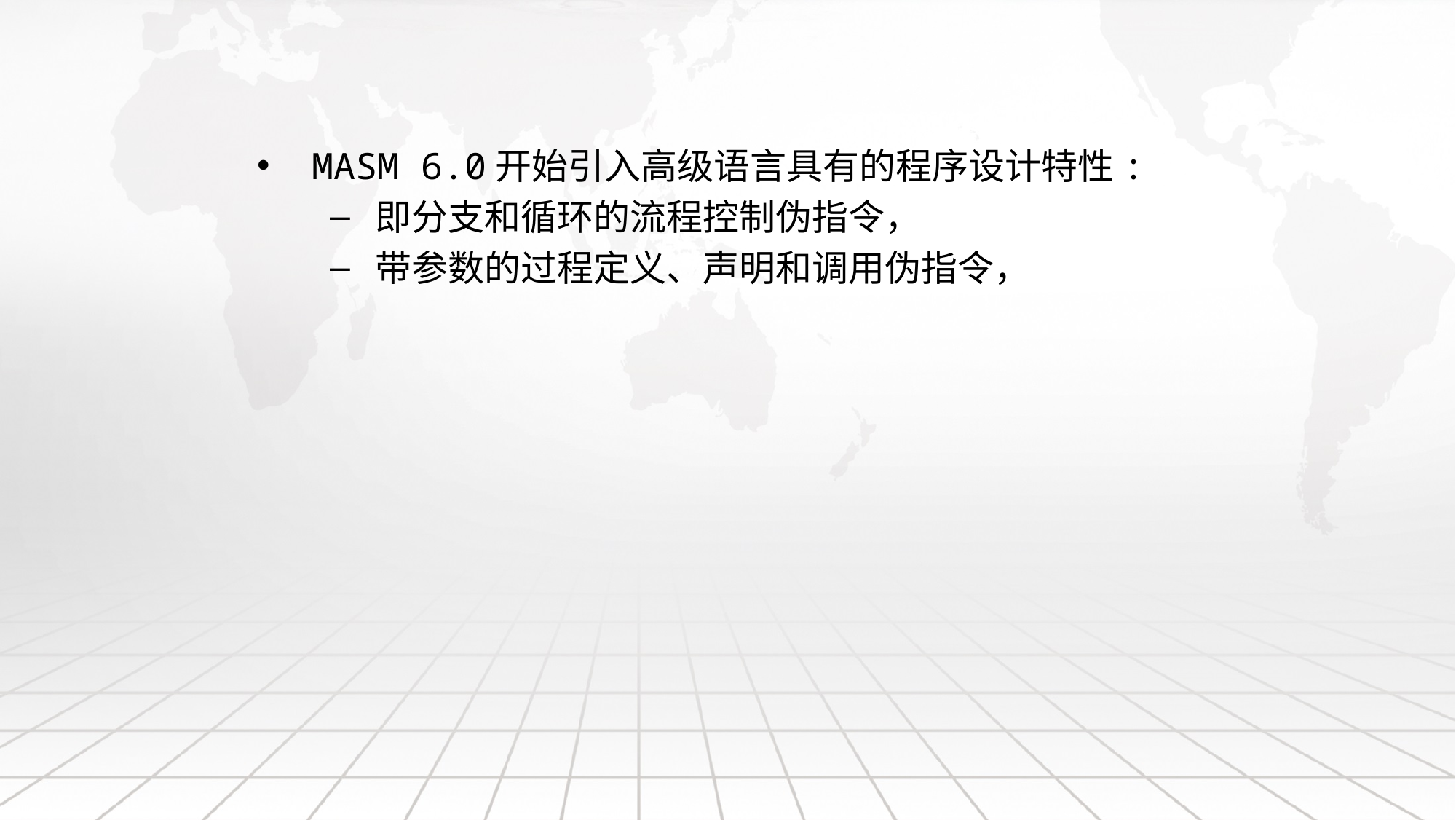

MASM 6.0开始引入高级语言具有的程序设计特性:
即分支和循环的流程控制伪指令，
带参数的过程定义、声明和调用伪指令，